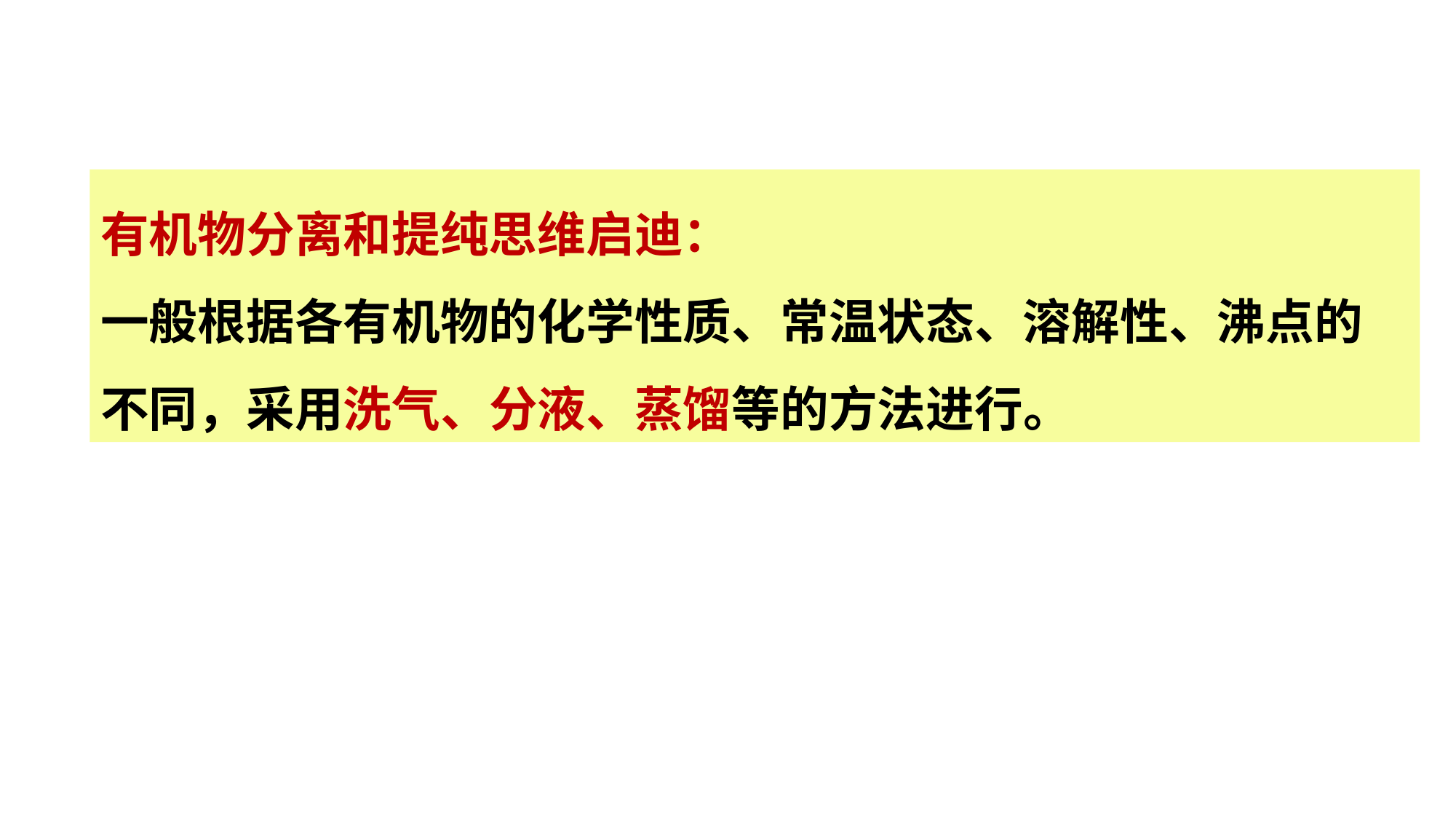

二、由有机物性质推断分子结构
有机物分离和提纯思维启迪：
一般根据各有机物的化学性质、常温状态、溶解性、沸点的不同，采用洗气、分液、蒸馏等的方法进行。